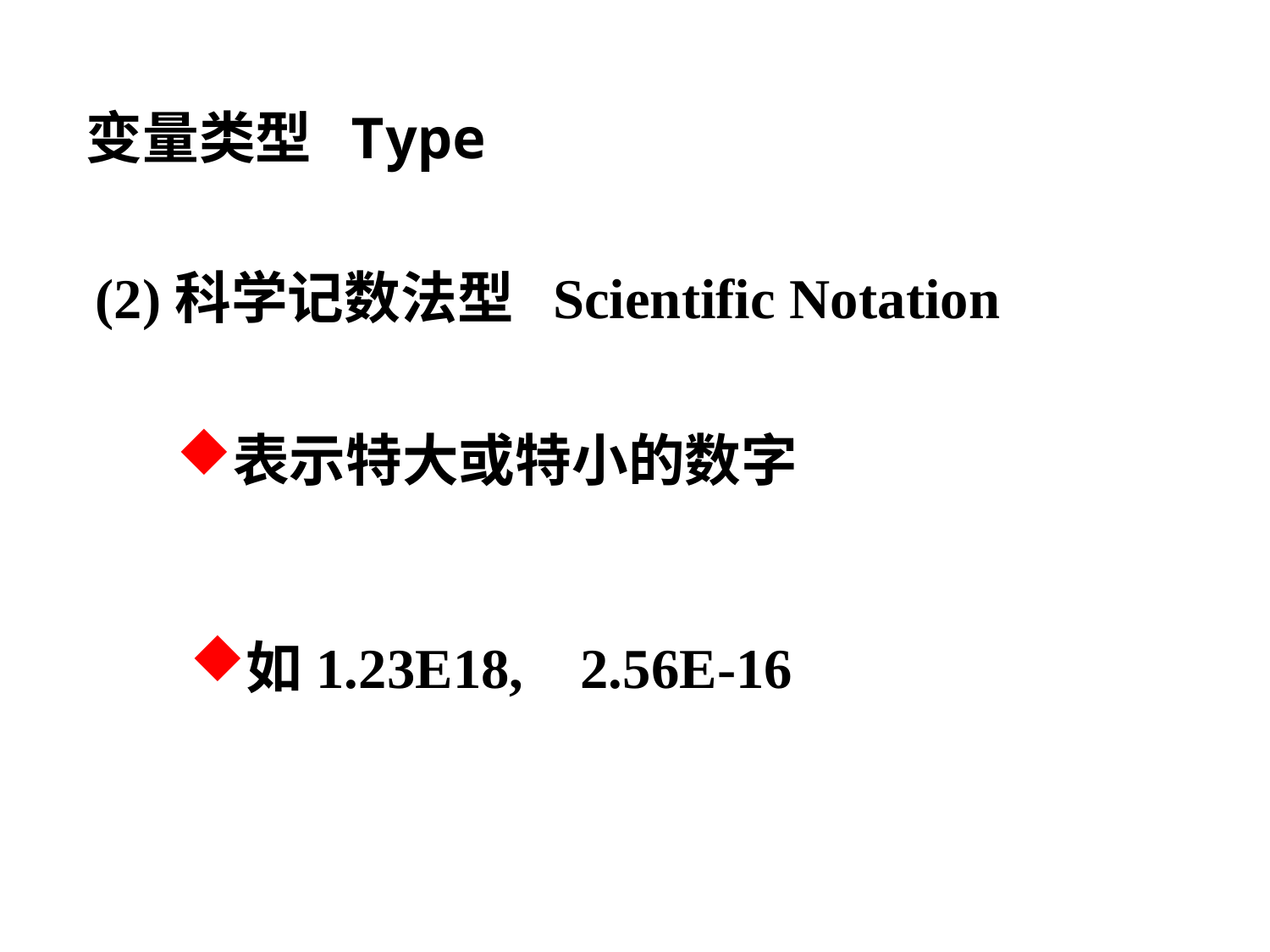

变量类型  Type
(2)科学记数法型  Scientific Notation
表示特大或特小的数字
如1.23E18,    2.56E-16